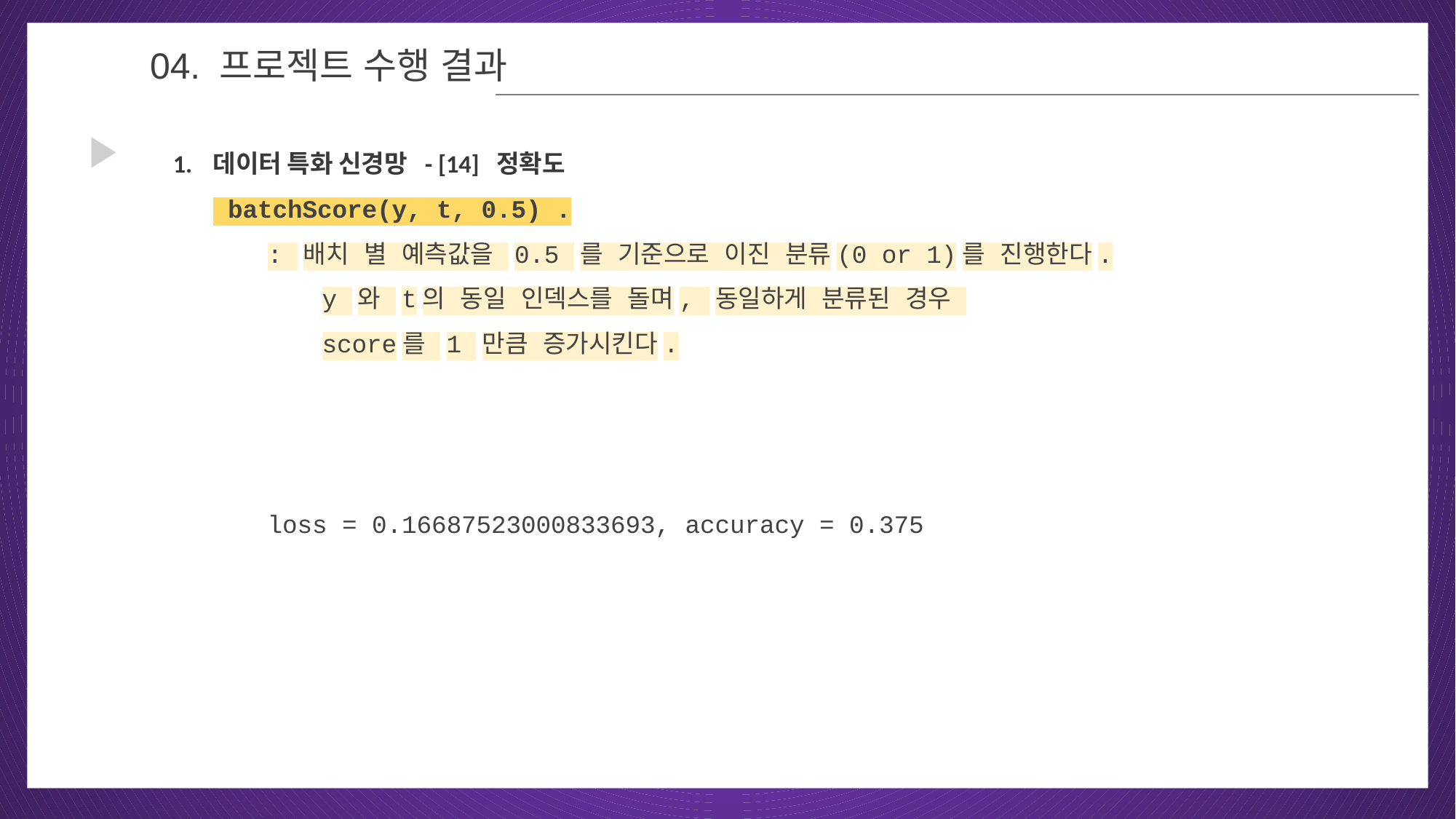

04
04. 프로젝트 수행 결과
▶
데이터 특화 신경망  - [14]  정확도
 batchScore(y, t, 0.5) .
: 배치 별 예측값을 0.5 를 기준으로 이진 분류(0 or 1)를 진행한다.
y 와 t의 동일 인덱스를 돌며, 동일하게 분류된 경우
score를 1 만큼 증가시킨다.

loss = 0.16687523000833693, accuracy = 0.375